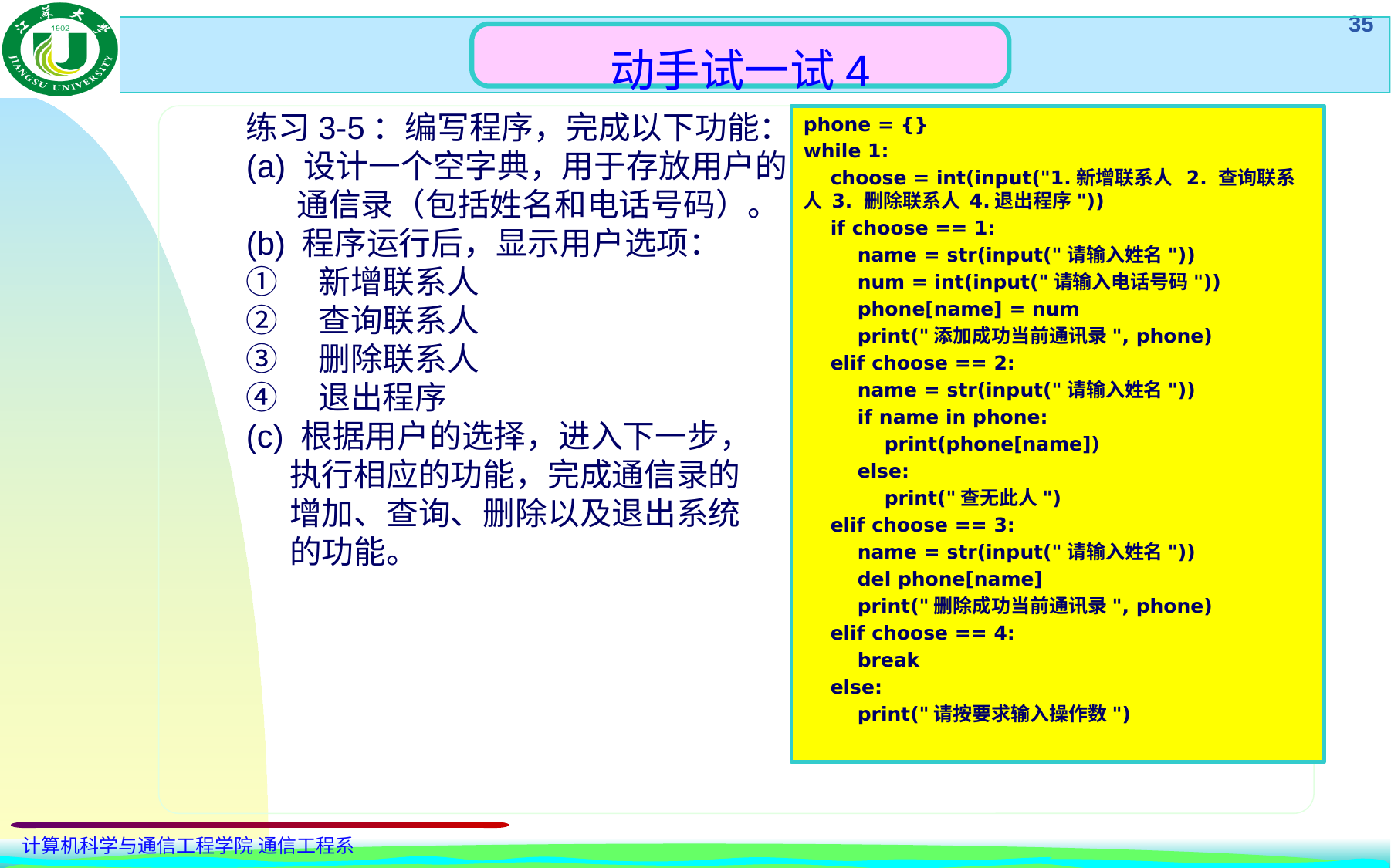

动手试一试4
练习3-5：编写程序，完成以下功能：
设计一个空字典，用于存放用户的
      通信录（包括姓名和电话号码）。
(b) 程序运行后，显示用户选项：
①　新增联系人
②　查询联系人
③　删除联系人
④　退出程序
(c) 根据用户的选择，进入下一步，
     执行相应的功能，完成通信录的
     增加、查询、删除以及退出系统
     的功能。
phone = {}
while 1:
    choose = int(input("1.新增联系人  2. 查询联系人 3. 删除联系人 4.退出程序"))
    if choose == 1:
        name = str(input("请输入姓名"))
        num = int(input("请输入电话号码"))
        phone[name] = num
        print("添加成功当前通讯录", phone)
    elif choose == 2:
        name = str(input("请输入姓名"))
        if name in phone:
            print(phone[name])
        else:
            print("查无此人")
    elif choose == 3:
        name = str(input("请输入姓名"))
        del phone[name]
        print("删除成功当前通讯录", phone)
    elif choose == 4:
        break
    else:
        print("请按要求输入操作数")